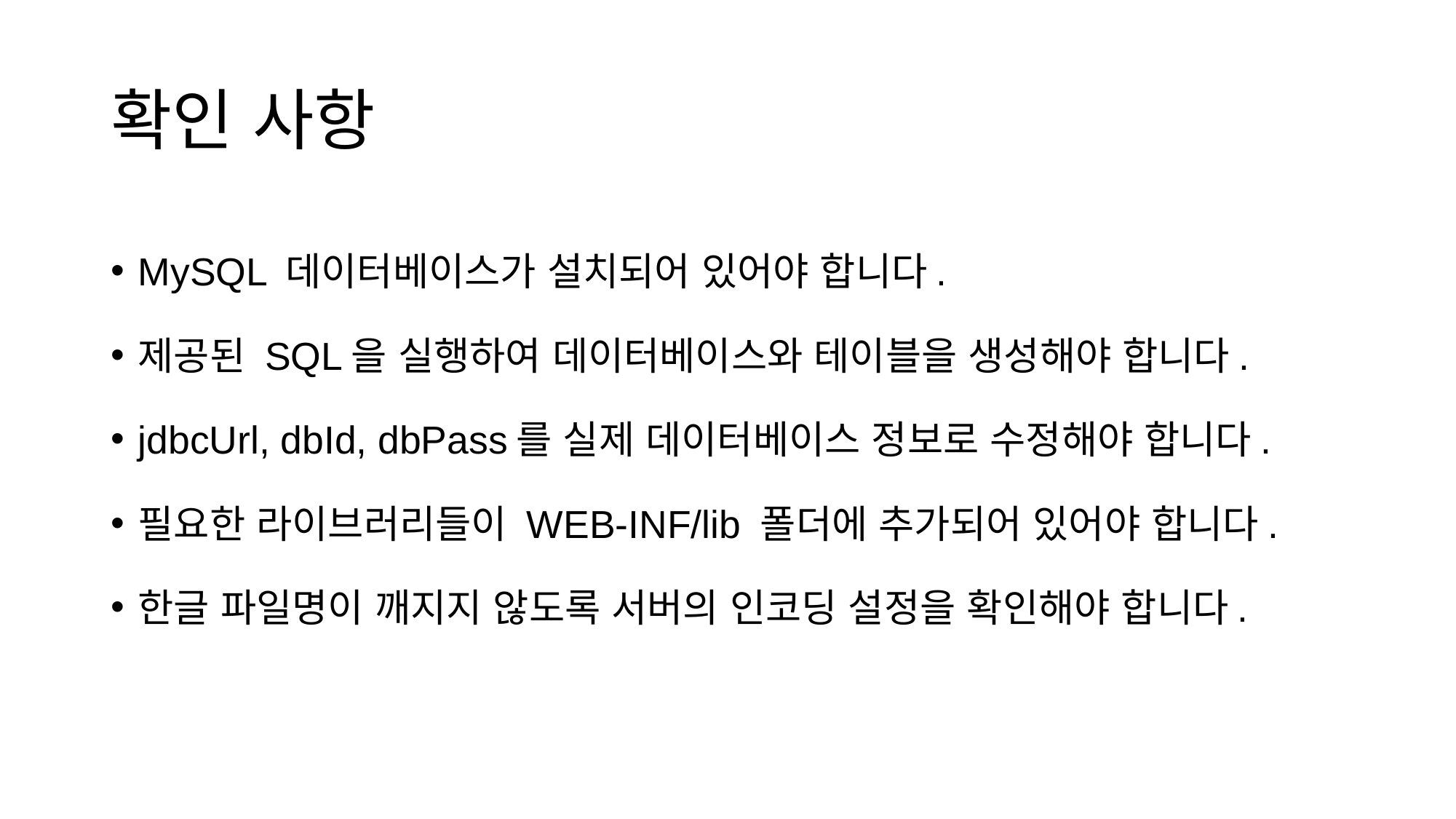

# 확인 사항
MySQL 데이터베이스가 설치되어 있어야 합니다.
제공된 SQL을 실행하여 데이터베이스와 테이블을 생성해야 합니다.
jdbcUrl, dbId, dbPass를 실제 데이터베이스 정보로 수정해야 합니다.
필요한 라이브러리들이 WEB-INF/lib 폴더에 추가되어 있어야 합니다.
한글 파일명이 깨지지 않도록 서버의 인코딩 설정을 확인해야 합니다.